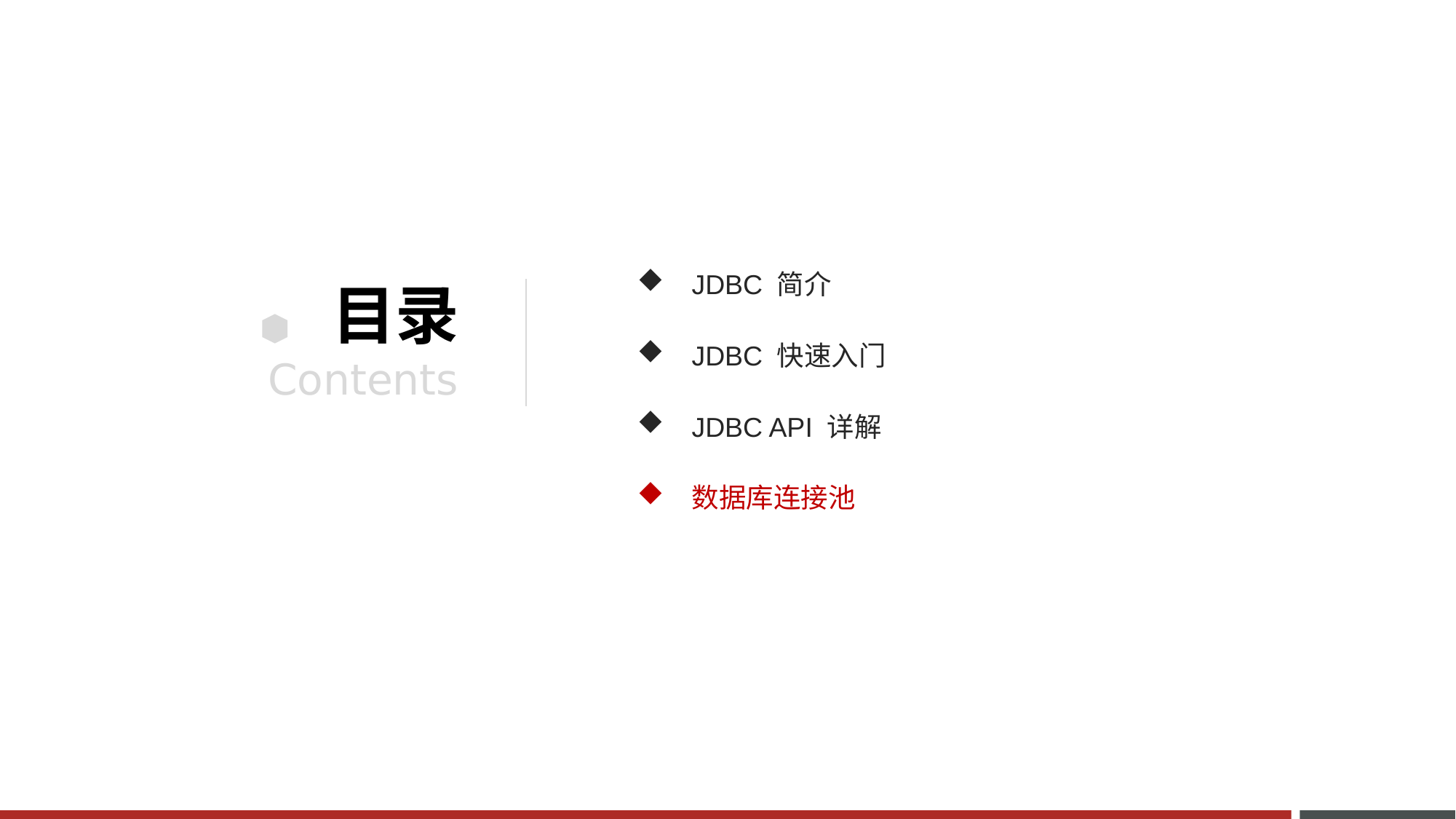

JDBC 简介
JDBC 快速入门
JDBC API 详解
数据库连接池